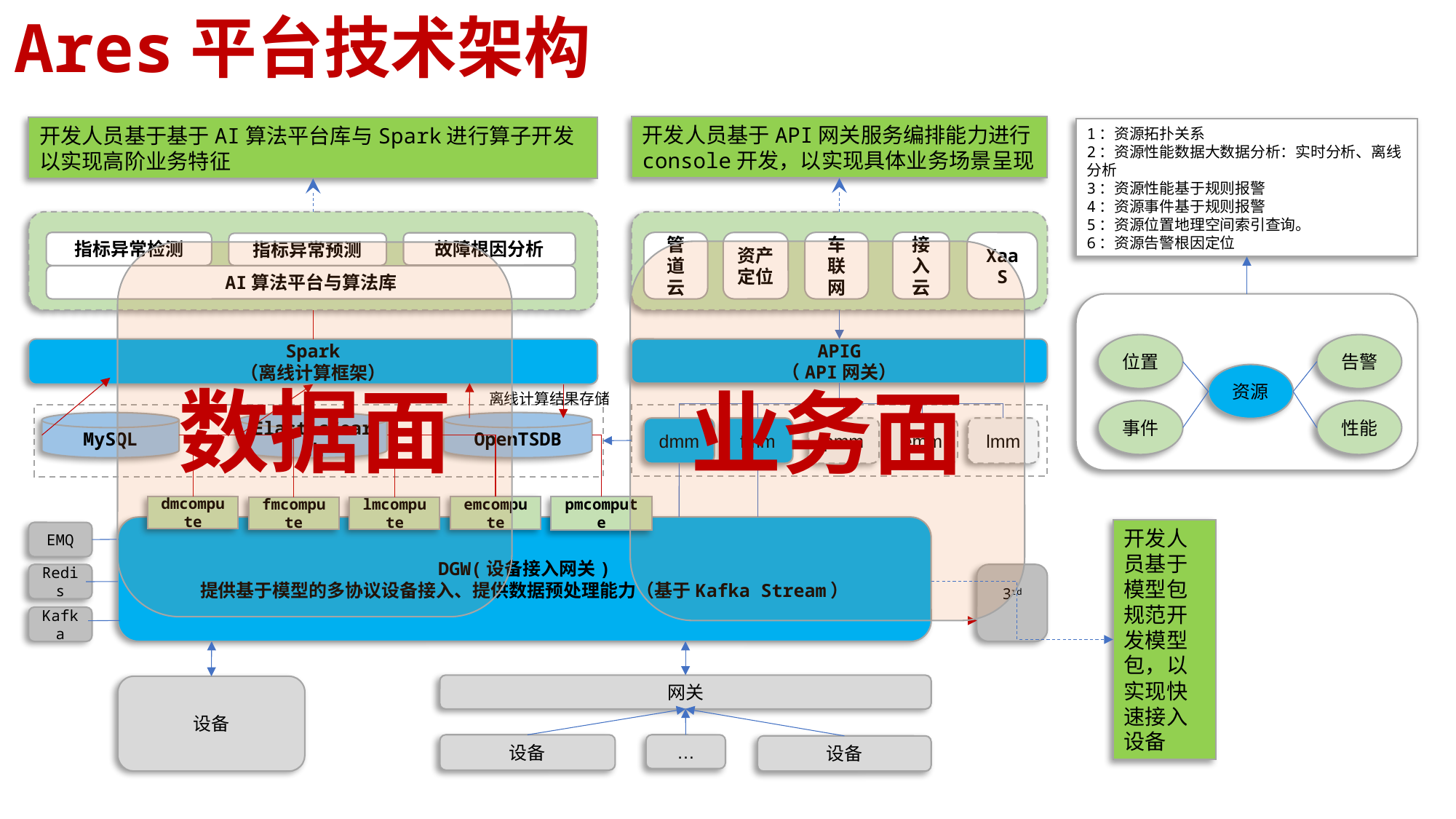

Ares平台技术架构
开发人员基于API网关服务编排能力进行console开发，以实现具体业务场景呈现
开发人员基于基于AI算法平台库与Spark进行算子开发以实现高阶业务特征
1：资源拓扑关系
2：资源性能数据大数据分析：实时分析、离线分析
3：资源性能基于规则报警
4：资源事件基于规则报警
5：资源位置地理空间索引查询。
6：资源告警根因定位

指标异常检测
管道云
资产
定位
车联网
接入云
XaaS
故障根因分析
指标异常预测
业务面
数据面
AI算法平台与算法库

位置
告警
APIG
（API网关）
Spark
（离线计算框架）
资源
离线计算结果存储
事件
性能

MySQL
ElasticSearch
OpenTSDB
dmm
fmm
pmm
emm
lmm
emcompute
dmcompute
pmcompute
fmcompute
lmcompute
DGW(设备接入网关)
提供基于模型的多协议设备接入、提供数据预处理能力（基于Kafka Stream）
开发人员基于模型包规范开发模型包，以实现快速接入设备
EMQ
Redis
3rd

Kafka
网关
设备
…
设备
设备